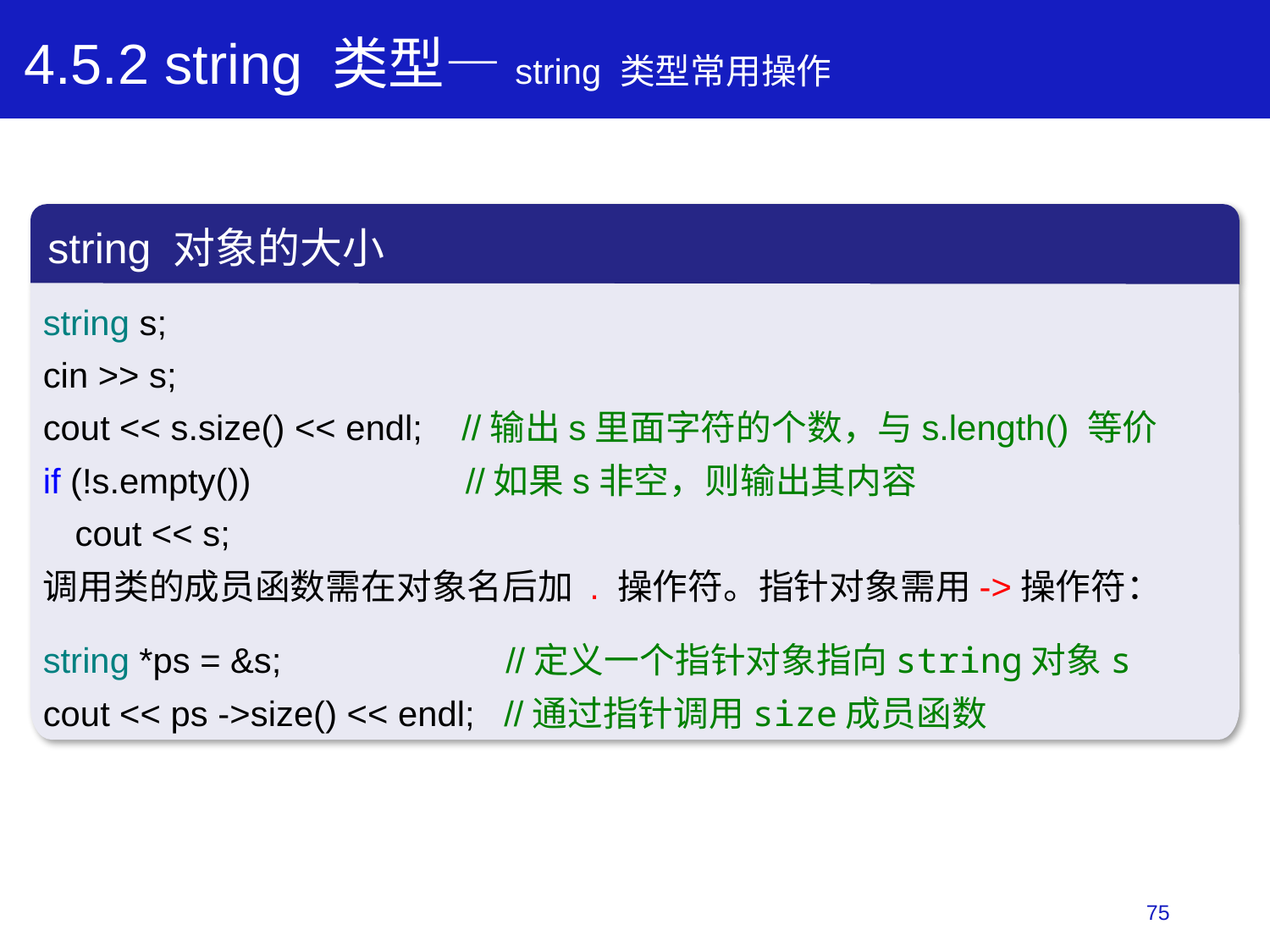

4.5.2 string 类型—string 类型常用操作
string 对象的大小
string s;
cin >> s;
cout << s.size() << endl;    //输出s里面字符的个数，与s.length() 等价
if (!s.empty())                      //如果s非空，则输出其内容
   cout << s;
调用类的成员函数需在对象名后加 . 操作符。指针对象需用->操作符：
string *ps = &s;                       //定义一个指针对象指向string对象s
cout << ps ->size() << endl;   //通过指针调用size成员函数
75